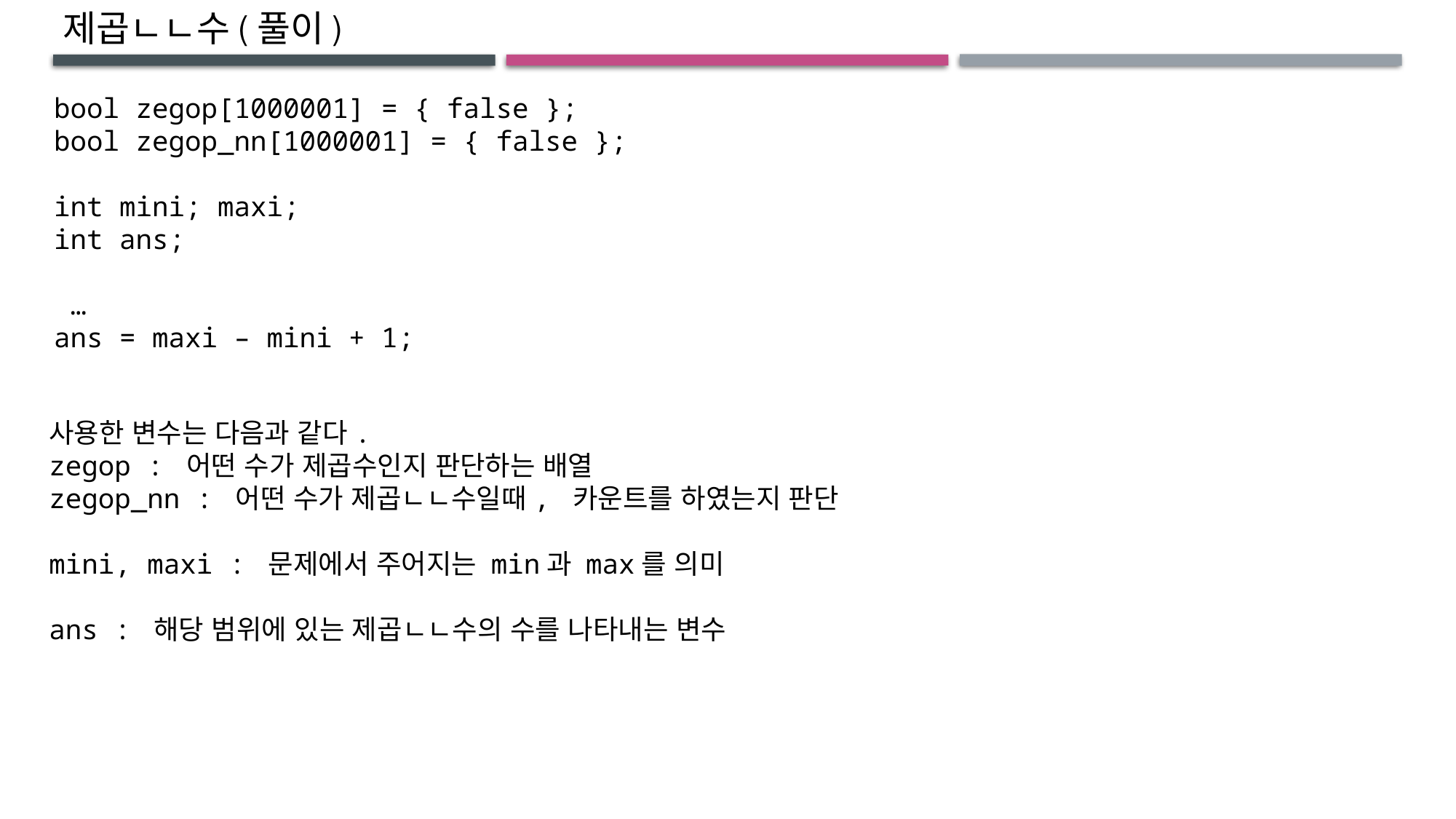

제곱ㄴㄴ수(풀이)
bool zegop[1000001] = { false };
bool zegop_nn[1000001] = { false };

int mini; maxi;
int ans;

 …
ans = maxi – mini + 1;
사용한 변수는 다음과 같다.
zegop : 어떤 수가 제곱수인지 판단하는 배열
zegop_nn : 어떤 수가 제곱ㄴㄴ수일때, 카운트를 하였는지 판단

mini, maxi : 문제에서 주어지는 min과 max를 의미

ans : 해당 범위에 있는 제곱ㄴㄴ수의 수를 나타내는 변수